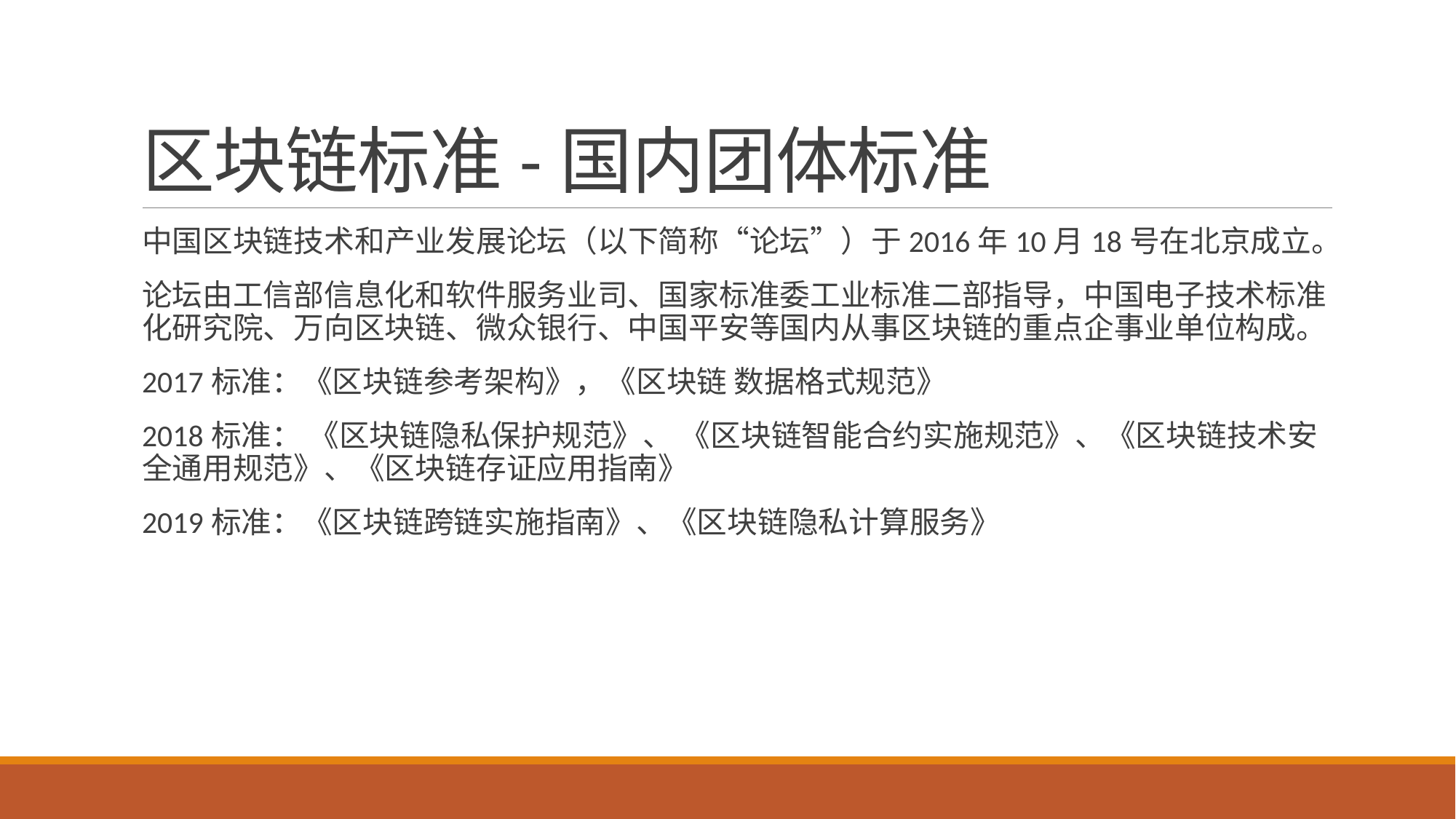

# 区块链标准-国内团体标准
中国区块链技术和产业发展论坛（以下简称“论坛”）于2016年10月18号在北京成立。
论坛由工信部信息化和软件服务业司、国家标准委工业标准二部指导，中国电子技术标准化研究院、万向区块链、微众银行、中国平安等国内从事区块链的重点企事业单位构成。
2017标准：《区块链参考架构》，《区块链 数据格式规范》
2018标准： 《区块链隐私保护规范》、 《区块链智能合约实施规范》、《区块链技术安全通用规范》、《区块链存证应用指南》
2019标准：《区块链跨链实施指南》、《区块链隐私计算服务》